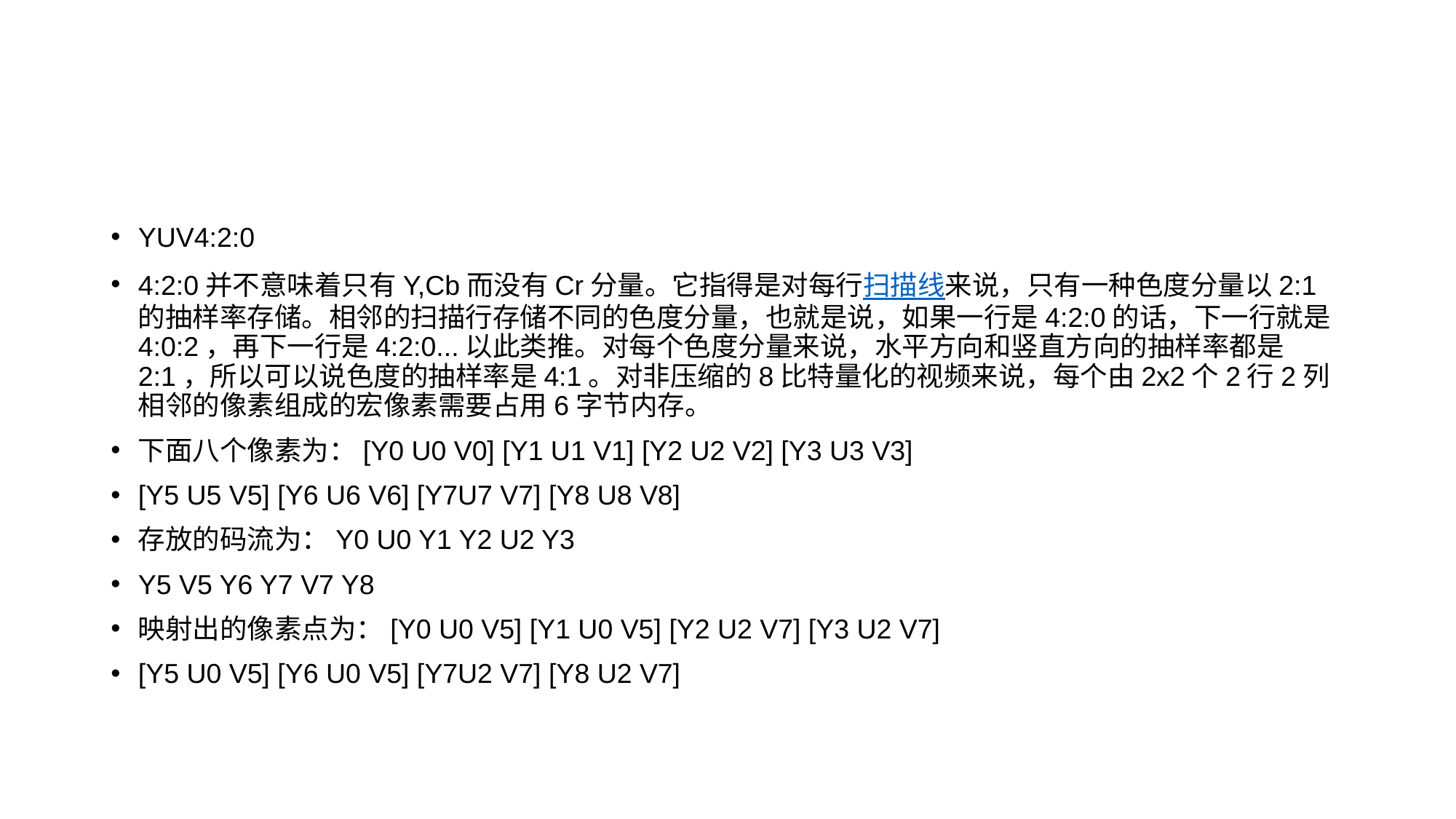

YUV4:2:0
4:2:0并不意味着只有Y,Cb而没有Cr分量。它指得是对每行扫描线来说，只有一种色度分量以2:1的抽样率存储。相邻的扫描行存储不同的色度分量，也就是说，如果一行是4:2:0的话，下一行就是4:0:2，再下一行是4:2:0...以此类推。对每个色度分量来说，水平方向和竖直方向的抽样率都是2:1，所以可以说色度的抽样率是4:1。对非压缩的8比特量化的视频来说，每个由2x2个2行2列相邻的像素组成的宏像素需要占用6字节内存。
下面八个像素为：[Y0 U0 V0] [Y1 U1 V1] [Y2 U2 V2] [Y3 U3 V3]
[Y5 U5 V5] [Y6 U6 V6] [Y7U7 V7] [Y8 U8 V8]
存放的码流为：Y0 U0 Y1 Y2 U2 Y3
Y5 V5 Y6 Y7 V7 Y8
映射出的像素点为：[Y0 U0 V5] [Y1 U0 V5] [Y2 U2 V7] [Y3 U2 V7]
[Y5 U0 V5] [Y6 U0 V5] [Y7U2 V7] [Y8 U2 V7]